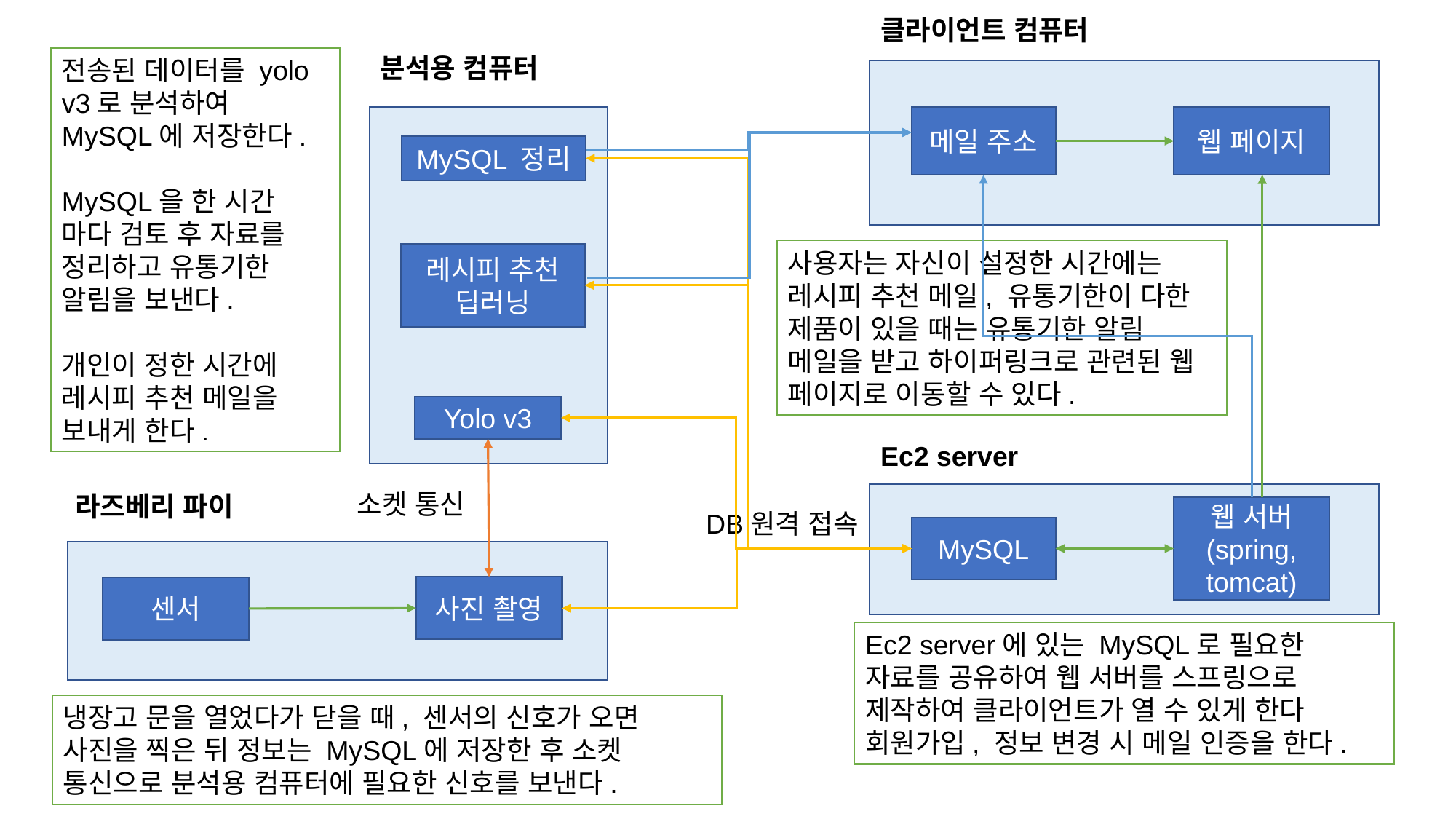

클라이언트 컴퓨터
분석용 컴퓨터
전송된 데이터를 yolo v3로 분석하여 MySQL에 저장한다.

MySQL을 한 시간 마다 검토 후 자료를 정리하고 유통기한 알림을 보낸다.

개인이 정한 시간에 레시피 추천 메일을 보내게 한다.

메일 주소
웹 페이지
MySQL 정리
사용자는 자신이 설정한 시간에는 레시피 추천 메일, 유통기한이 다한 제품이 있을 때는 유통기한 알림 메일을 받고 하이퍼링크로 관련된 웹 페이지로 이동할 수 있다.
레시피 추천
딥러닝
Yolo v3
Ec2 server
소켓 통신
라즈베리 파이

웹 서버
(spring,
tomcat)
DB원격 접속
MySQL

사진 촬영
센서
Ec2 server에 있는 MySQL로 필요한 자료를 공유하여 웹 서버를 스프링으로 제작하여 클라이언트가 열 수 있게 한다
회원가입, 정보 변경 시 메일 인증을 한다.
냉장고 문을 열었다가 닫을 때, 센서의 신호가 오면 사진을 찍은 뒤 정보는 MySQL에 저장한 후 소켓 통신으로 분석용 컴퓨터에 필요한 신호를 보낸다.